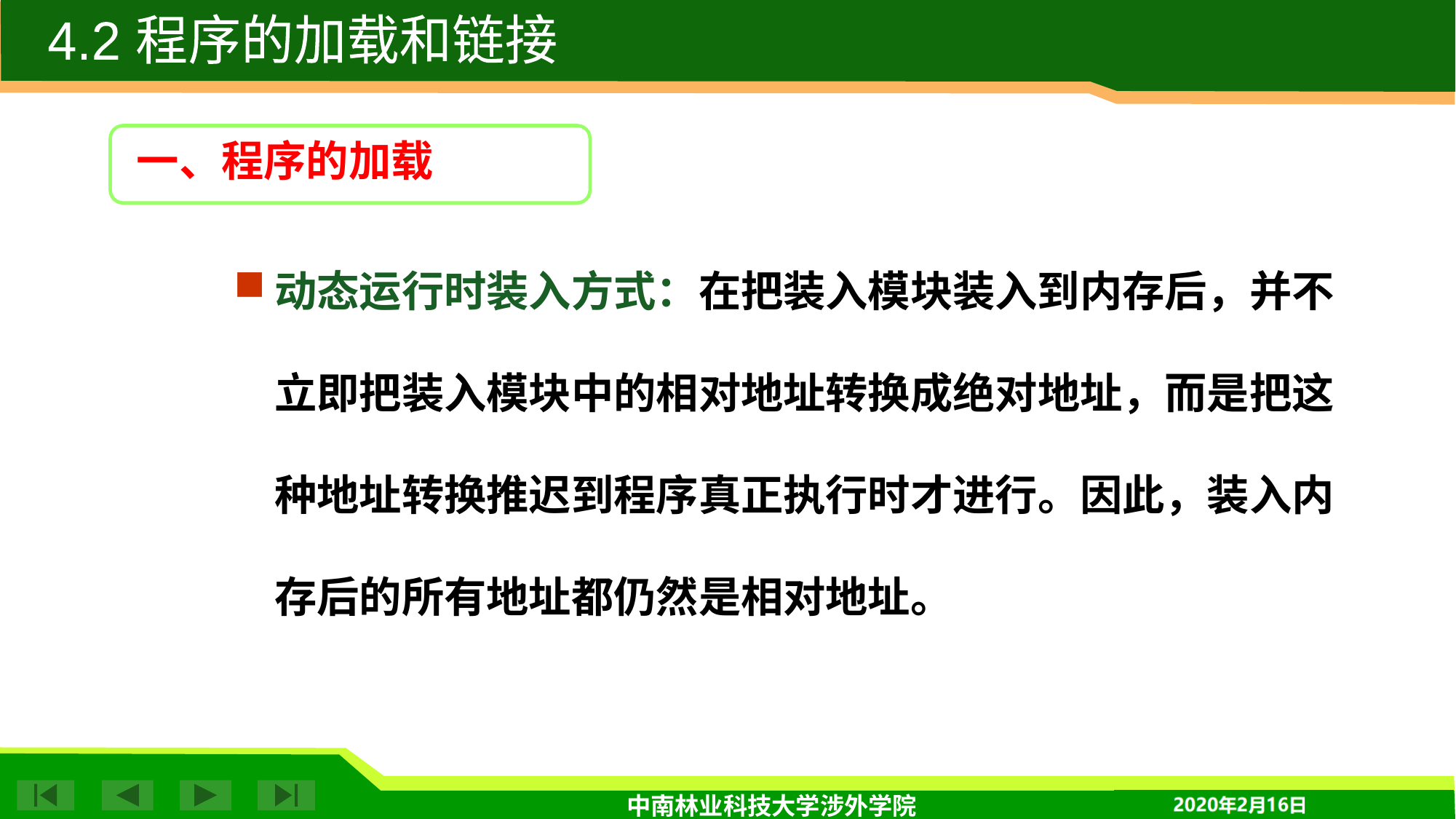

4.2 程序的加载和链接

一、程序的加载
动态运行时装入方式：在把装入模块装入到内存后，并不立即把装入模块中的相对地址转换成绝对地址，而是把这种地址转换推迟到程序真正执行时才进行。因此，装入内存后的所有地址都仍然是相对地址。